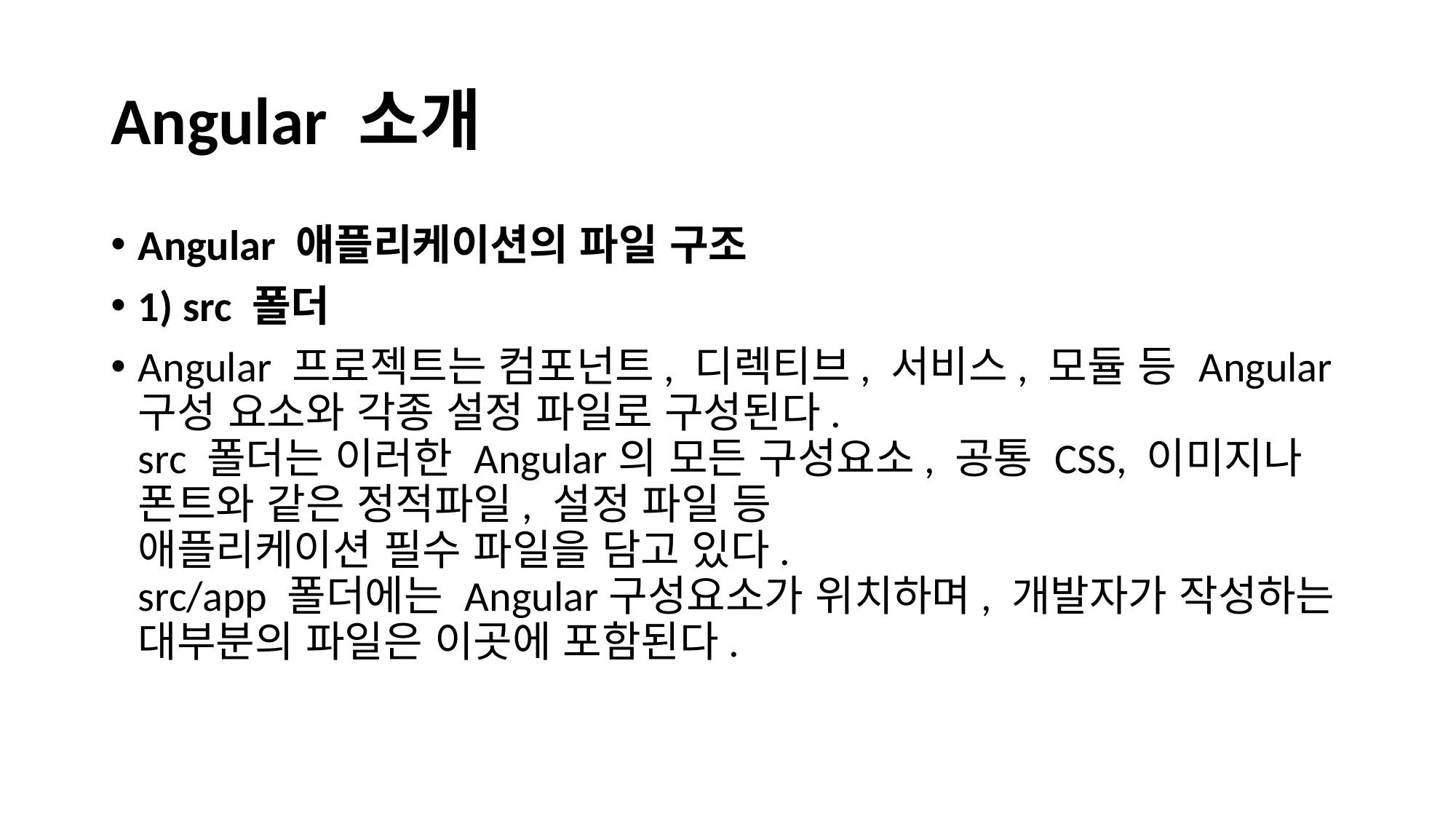

# Angular 소개
Angular 애플리케이션의 파일 구조
1) src 폴더
Angular 프로젝트는 컴포넌트, 디렉티브, 서비스, 모듈 등 Angular 구성 요소와 각종 설정 파일로 구성된다.
src 폴더는 이러한 Angular의 모든 구성요소, 공통 CSS, 이미지나 폰트와 같은 정적파일, 설정 파일 등
애플리케이션 필수 파일을 담고 있다.
src/app 폴더에는 Angular구성요소가 위치하며, 개발자가 작성하는 대부분의 파일은 이곳에 포함된다.